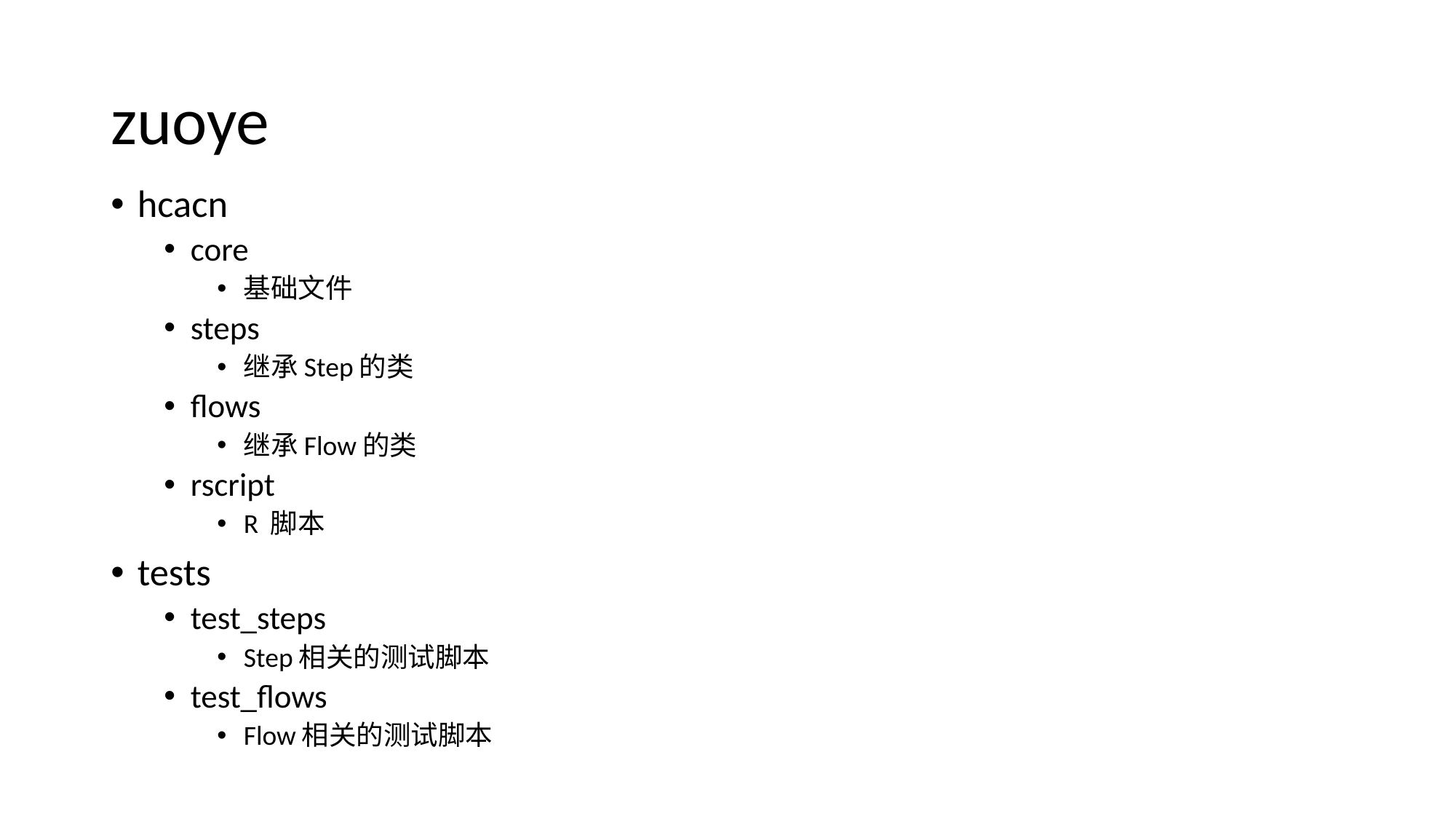

# zuoye
hcacn
core
基础文件
steps
继承Step的类
flows
继承Flow的类
rscript
R 脚本
tests
test_steps
Step相关的测试脚本
test_flows
Flow相关的测试脚本